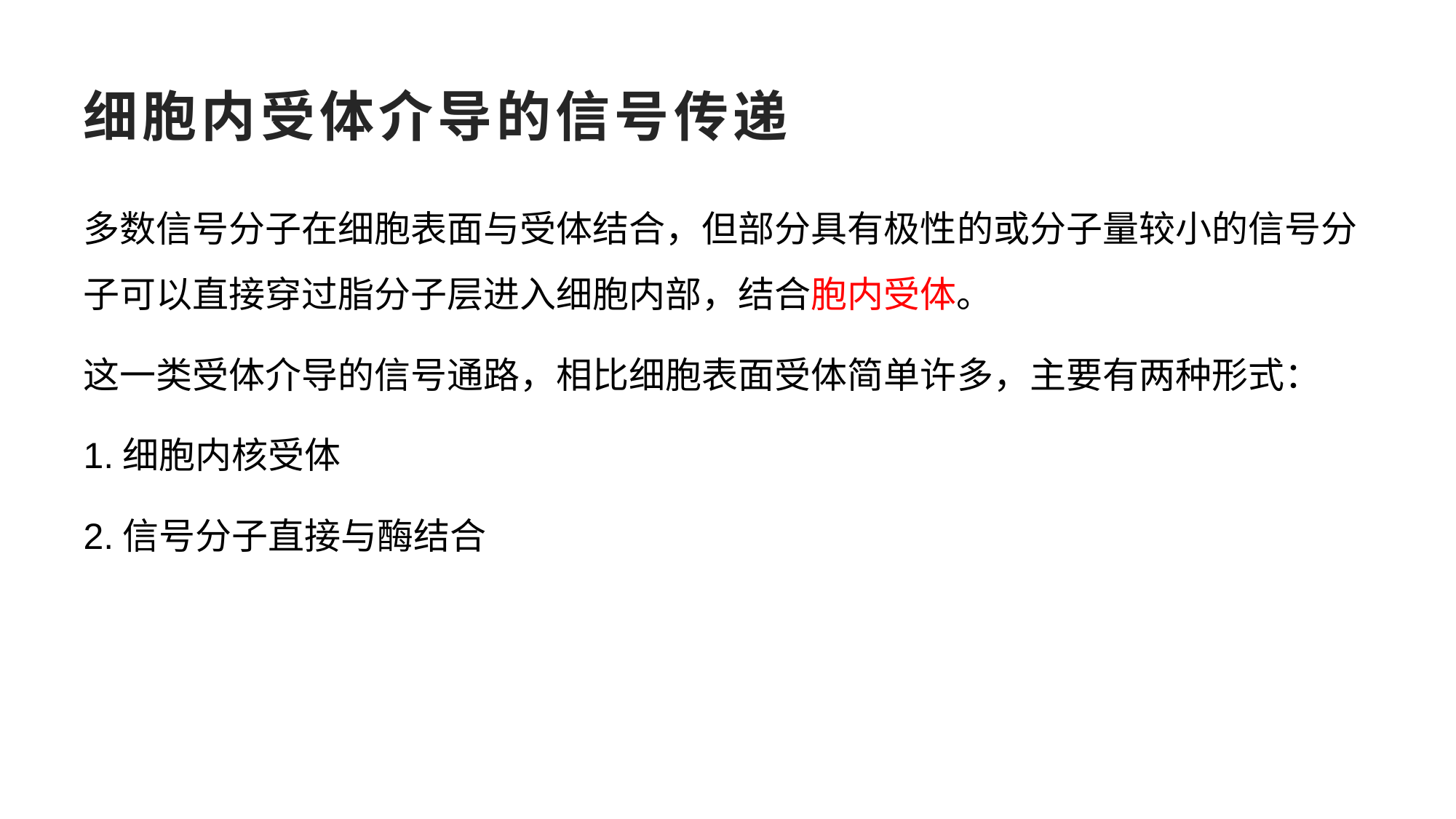

# 细胞内受体介导的信号传递
多数信号分子在细胞表面与受体结合，但部分具有极性的或分子量较小的信号分子可以直接穿过脂分子层进入细胞内部，结合胞内受体。
这一类受体介导的信号通路，相比细胞表面受体简单许多，主要有两种形式：
1.细胞内核受体
2.信号分子直接与酶结合